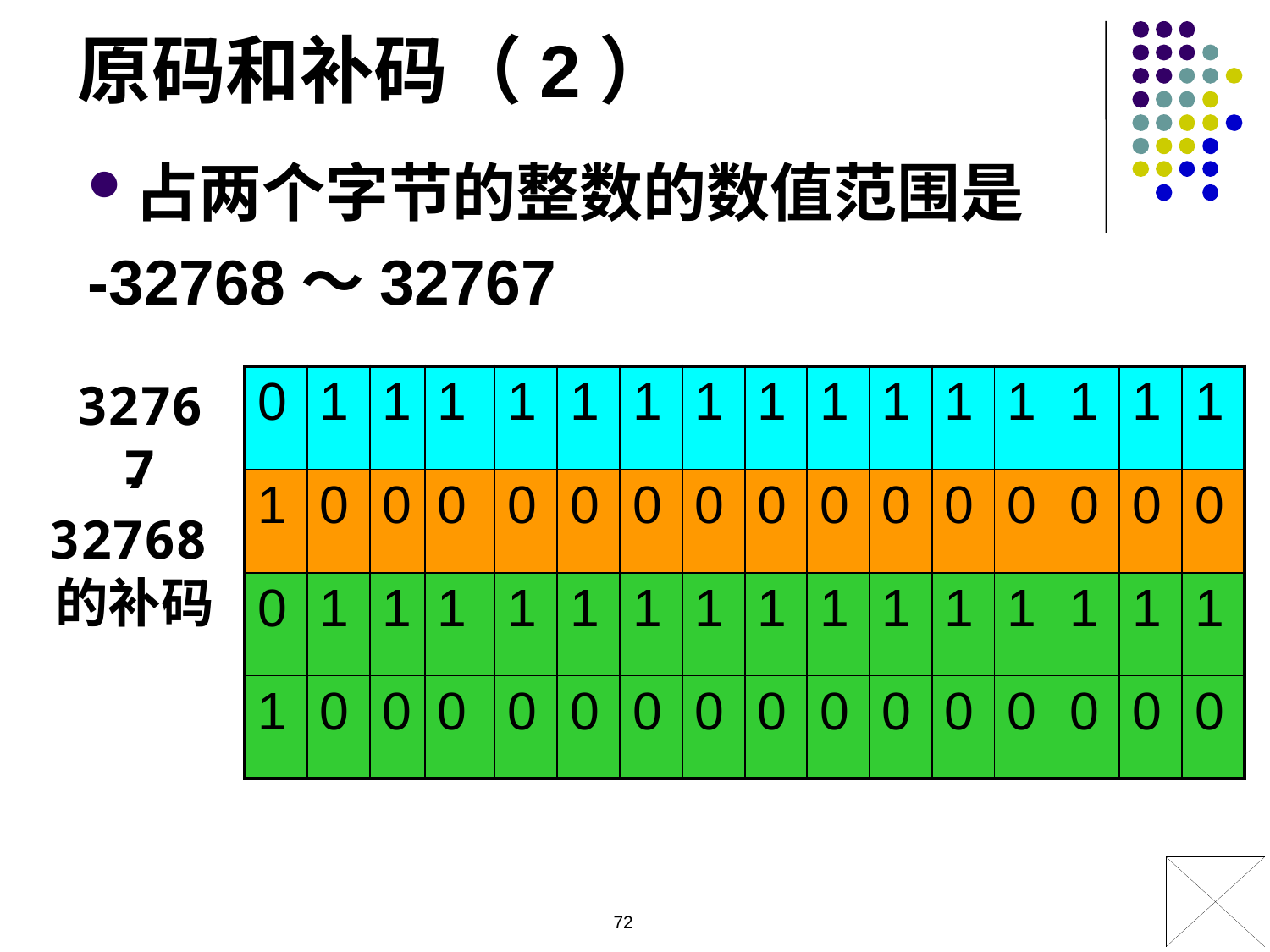

原码和补码（2）
占两个字节的整数的数值范围是
-32768～32767
32767
| 0 | 1 | 1 | 1 | 1 | 1 | 1 | 1 | 1 | 1 | 1 | 1 | 1 | 1 | 1 | 1 |
| --- | --- | --- | --- | --- | --- | --- | --- | --- | --- | --- | --- | --- | --- | --- | --- |
| 1 | 0 | 0 | 0 | 0 | 0 | 0 | 0 | 0 | 0 | 0 | 0 | 0 | 0 | 0 | 0 |
| 0 | 1 | 1 | 1 | 1 | 1 | 1 | 1 | 1 | 1 | 1 | 1 | 1 | 1 | 1 | 1 |
| 1 | 0 | 0 | 0 | 0 | 0 | 0 | 0 | 0 | 0 | 0 | 0 | 0 | 0 | 0 | 0 |
-32768的补码
72